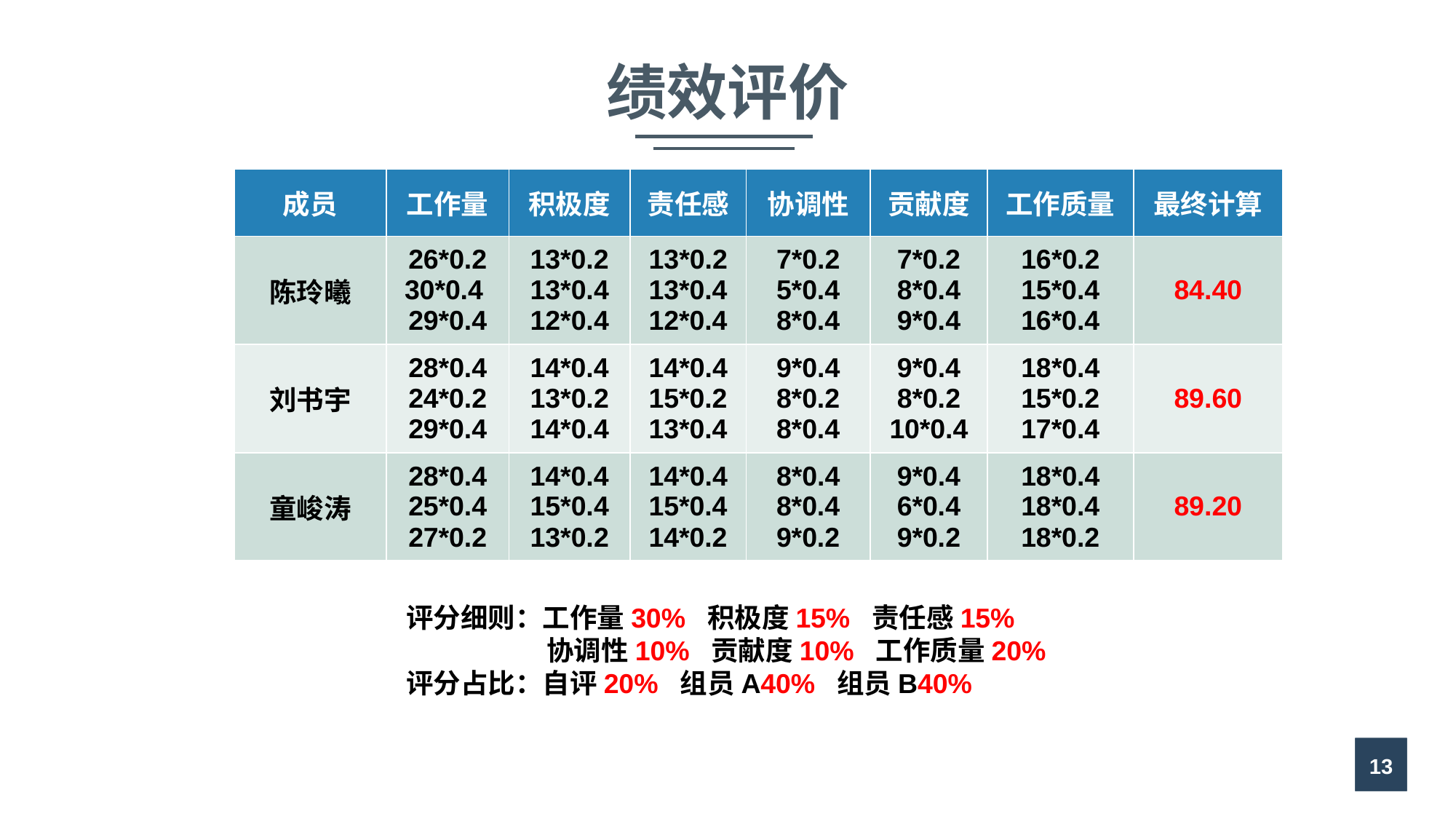

# 绩效评价
| 成员 | 工作量 | 积极度 | 责任感 | 协调性 | 贡献度 | 工作质量 | 最终计算 |
| --- | --- | --- | --- | --- | --- | --- | --- |
| 陈玲曦 | 26\*0.2 30\*0.4 29\*0.4 | 13\*0.2 13\*0.4 12\*0.4 | 13\*0.2 13\*0.4 12\*0.4 | 7\*0.2 5\*0.4 8\*0.4 | 7\*0.2 8\*0.4 9\*0.4 | 16\*0.2 15\*0.4 16\*0.4 | 84.40 |
| 刘书宇 | 28\*0.4 24\*0.2 29\*0.4 | 14\*0.4 13\*0.2 14\*0.4 | 14\*0.4 15\*0.2 13\*0.4 | 9\*0.4 8\*0.2 8\*0.4 | 9\*0.4 8\*0.2 10\*0.4 | 18\*0.4 15\*0.2 17\*0.4 | 89.60 |
| 童峻涛 | 28\*0.4 25\*0.4 27\*0.2 | 14\*0.4 15\*0.4 13\*0.2 | 14\*0.4 15\*0.4 14\*0.2 | 8\*0.4 8\*0.4 9\*0.2 | 9\*0.4 6\*0.4 9\*0.2 | 18\*0.4 18\*0.4 18\*0.2 | 89.20 |
评分细则：工作量30%  积极度15%  责任感15%
	    协调性10%  贡献度10%  工作质量20%
评分占比：自评20%  组员A40%  组员B40%

13